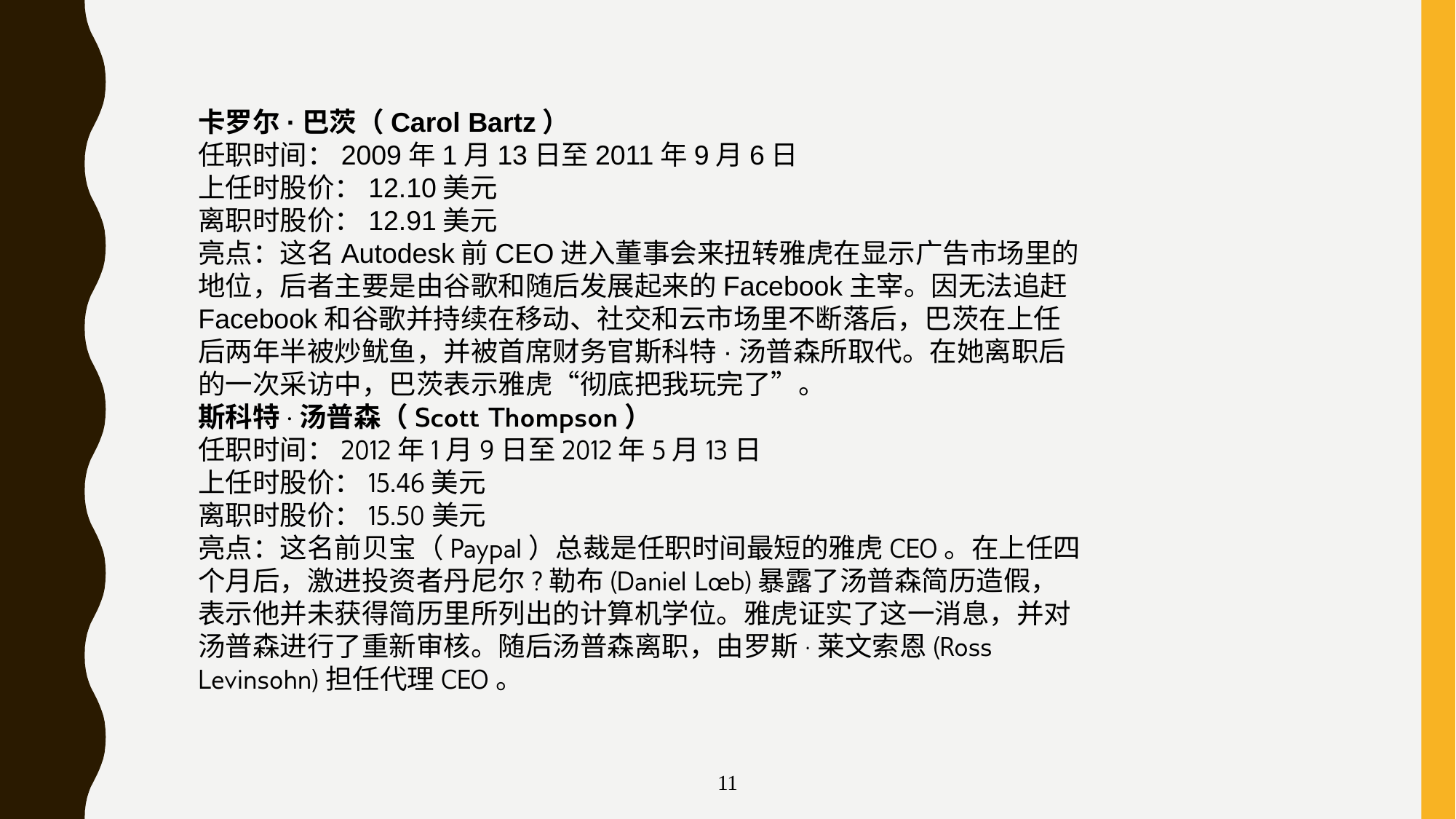

卡罗尔·巴茨（Carol Bartz）
任职时间：2009年1月13日至2011年9月6日
上任时股价：12.10美元
离职时股价：12.91美元
亮点：这名Autodesk前CEO进入董事会来扭转雅虎在显示广告市场里的地位，后者主要是由谷歌和随后发展起来的Facebook主宰。因无法追赶Facebook和谷歌并持续在移动、社交和云市场里不断落后，巴茨在上任后两年半被炒鱿鱼，并被首席财务官斯科特·汤普森所取代。在她离职后的一次采访中，巴茨表示雅虎“彻底把我玩完了”。
斯科特·汤普森（Scott Thompson）
任职时间：2012年1月9日至2012年5月13日
上任时股价：15.46美元
离职时股价：15.50美元
亮点：这名前贝宝（Paypal）总裁是任职时间最短的雅虎CEO。在上任四个月后，激进投资者丹尼尔?勒布(Daniel Loeb)暴露了汤普森简历造假，表示他并未获得简历里所列出的计算机学位。雅虎证实了这一消息，并对汤普森进行了重新审核。随后汤普森离职，由罗斯·莱文索恩(Ross Levinsohn)担任代理CEO。

11